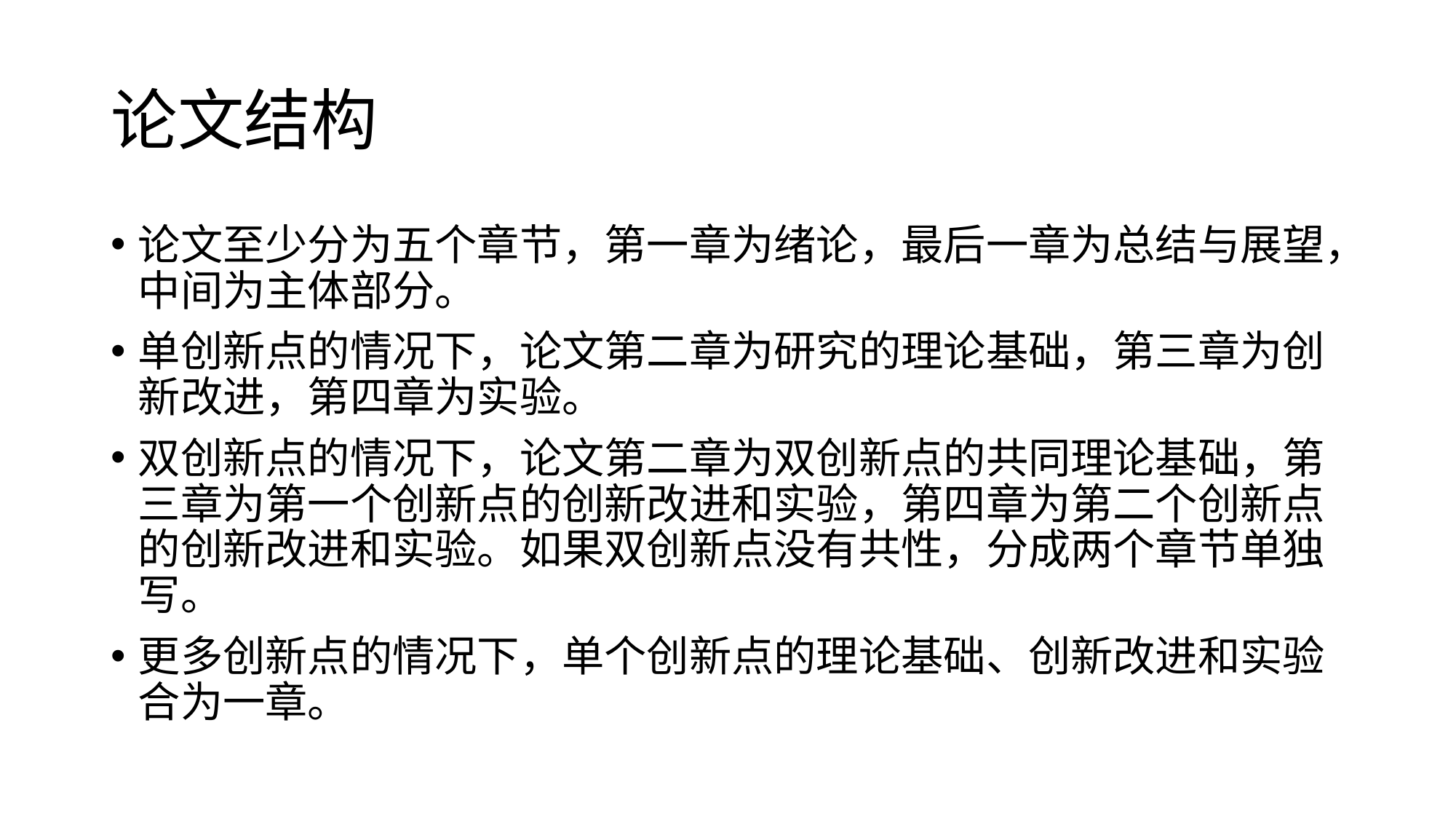

# 论文结构
论文至少分为五个章节，第一章为绪论，最后一章为总结与展望，中间为主体部分。
单创新点的情况下，论文第二章为研究的理论基础，第三章为创新改进，第四章为实验。
双创新点的情况下，论文第二章为双创新点的共同理论基础，第三章为第一个创新点的创新改进和实验，第四章为第二个创新点的创新改进和实验。如果双创新点没有共性，分成两个章节单独写。
更多创新点的情况下，单个创新点的理论基础、创新改进和实验合为一章。